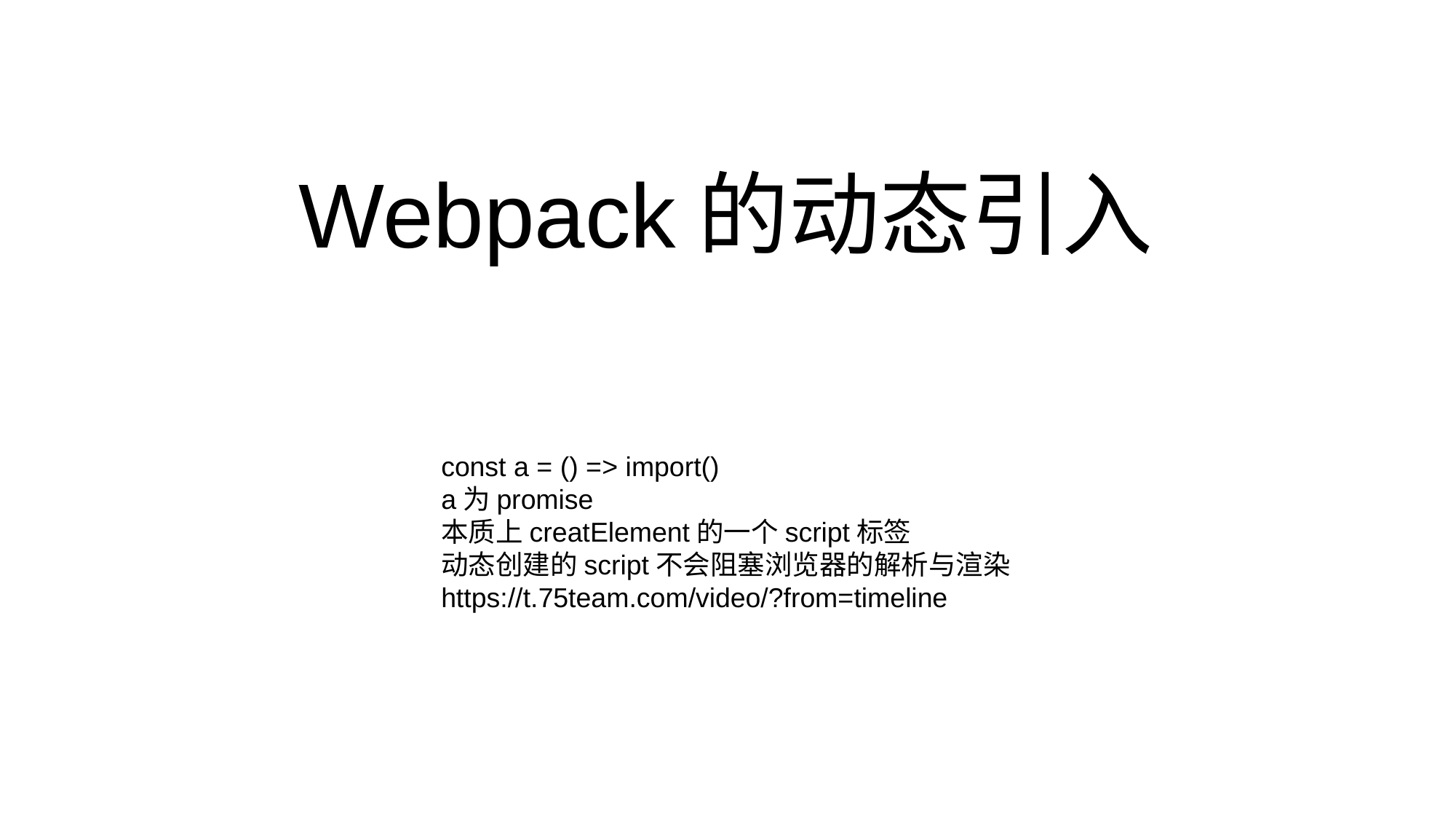

# Webpack的动态引入
const a = () => import()
a为promise
本质上creatElement的一个script标签
动态创建的script不会阻塞浏览器的解析与渲染
https://t.75team.com/video/?from=timeline